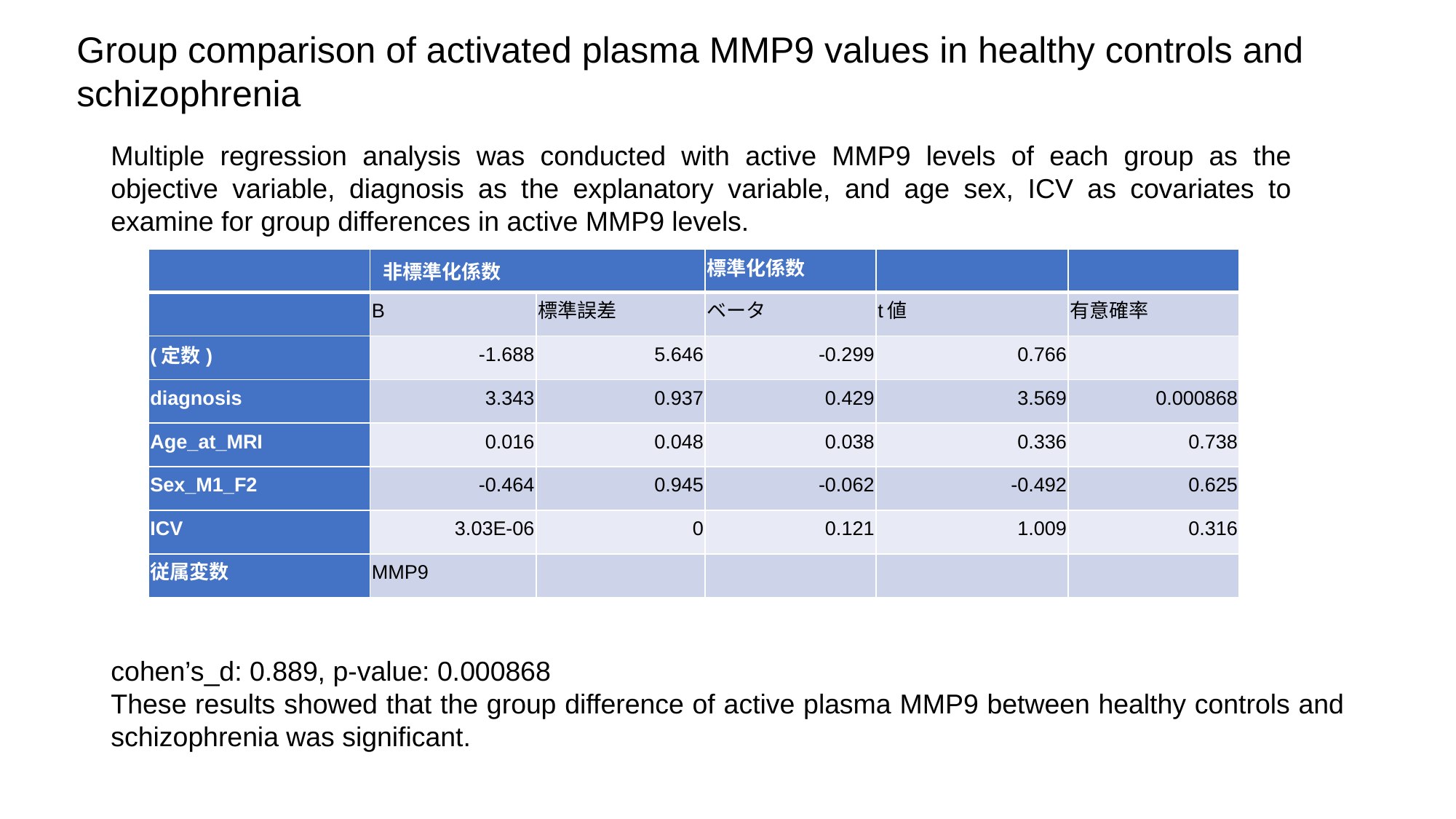

Group comparison of activated plasma MMP9 values in healthy controls and schizophrenia
Multiple regression analysis was conducted with active MMP9 levels of each group as the objective variable, diagnosis as the explanatory variable, and age sex, ICV as covariates to examine for group differences in active MMP9 levels.

|  | 非標準化係数 |  | 標準化係数 |  |  |
| --- | --- | --- | --- | --- | --- |
|  | B | 標準誤差 | ベータ | t値 | 有意確率 |
| (定数) | -1.688 | 5.646 | -0.299 | 0.766 |  |
| diagnosis | 3.343 | 0.937 | 0.429 | 3.569 | 0.000868 |
| Age\_at\_MRI | 0.016 | 0.048 | 0.038 | 0.336 | 0.738 |
| Sex\_M1\_F2 | -0.464 | 0.945 | -0.062 | -0.492 | 0.625 |
| ICV | 3.03E-06 | 0 | 0.121 | 1.009 | 0.316 |
| 従属変数 | MMP9 |  |  |  |  |
cohen’s_d: 0.889, p-value: 0.000868
These results showed that the group difference of active plasma MMP9 between healthy controls and schizophrenia was significant.